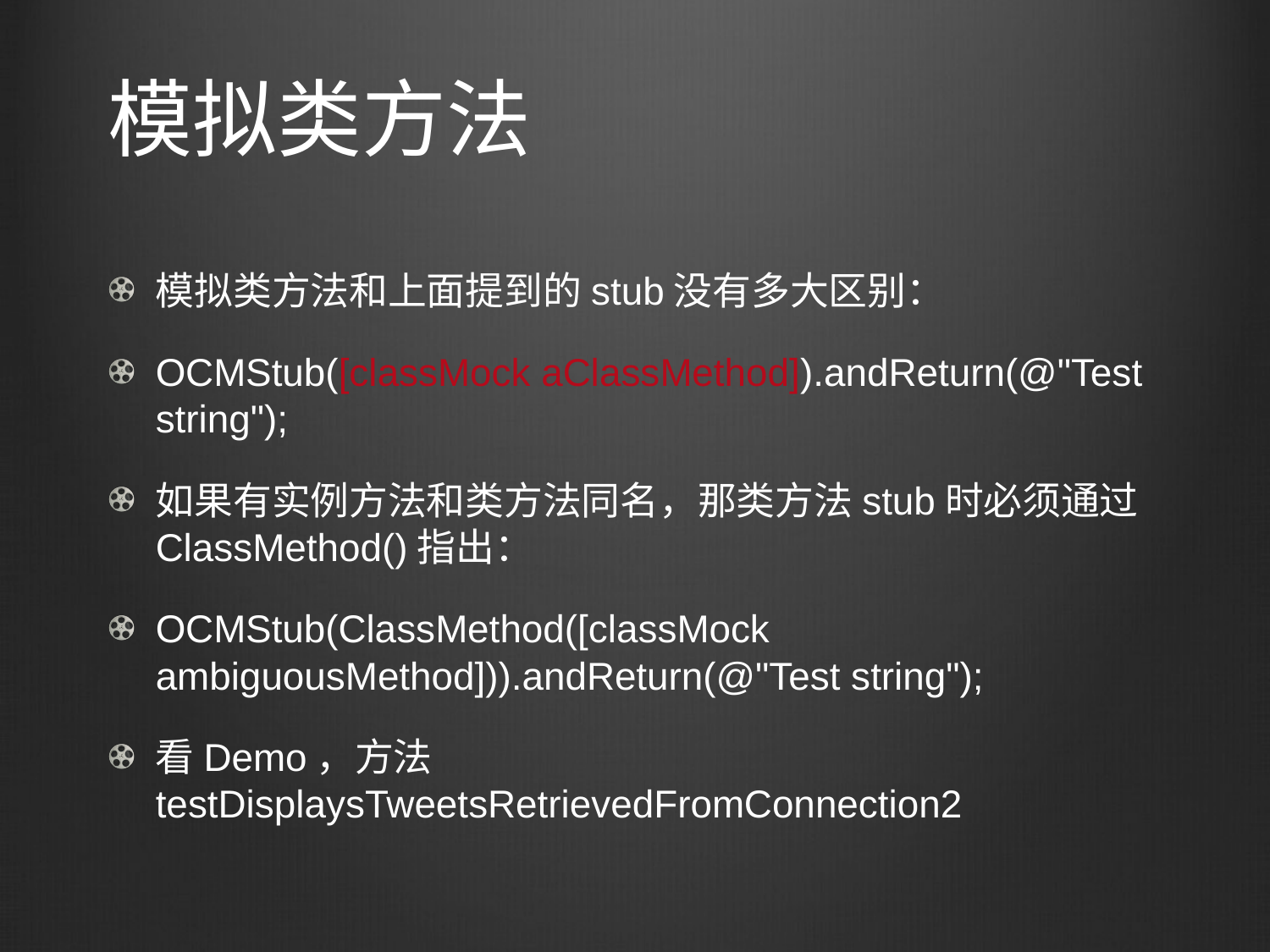

# 模拟类方法
模拟类方法和上面提到的stub没有多大区别：
OCMStub([classMock aClassMethod]).andReturn(@"Test string");
如果有实例方法和类方法同名，那类方法stub时必须通过ClassMethod()指出：
OCMStub(ClassMethod([classMock ambiguousMethod])).andReturn(@"Test string");
看Demo，方法testDisplaysTweetsRetrievedFromConnection2